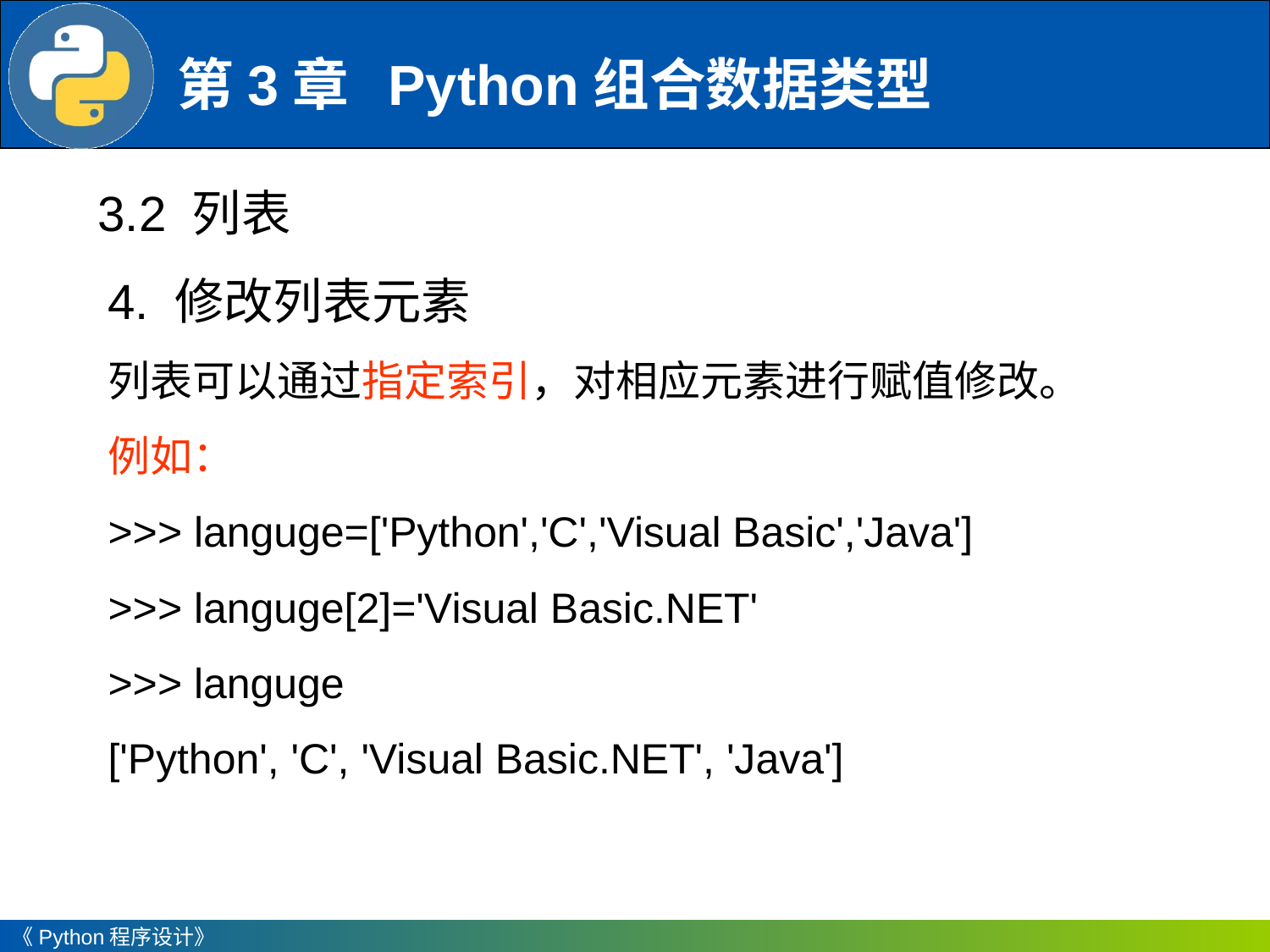

3.2 列表
4. 修改列表元素
列表可以通过指定索引，对相应元素进行赋值修改。
例如：
>>> languge=['Python','C','Visual Basic','Java']
>>> languge[2]='Visual Basic.NET'
>>> languge
['Python', 'C', 'Visual Basic.NET', 'Java']